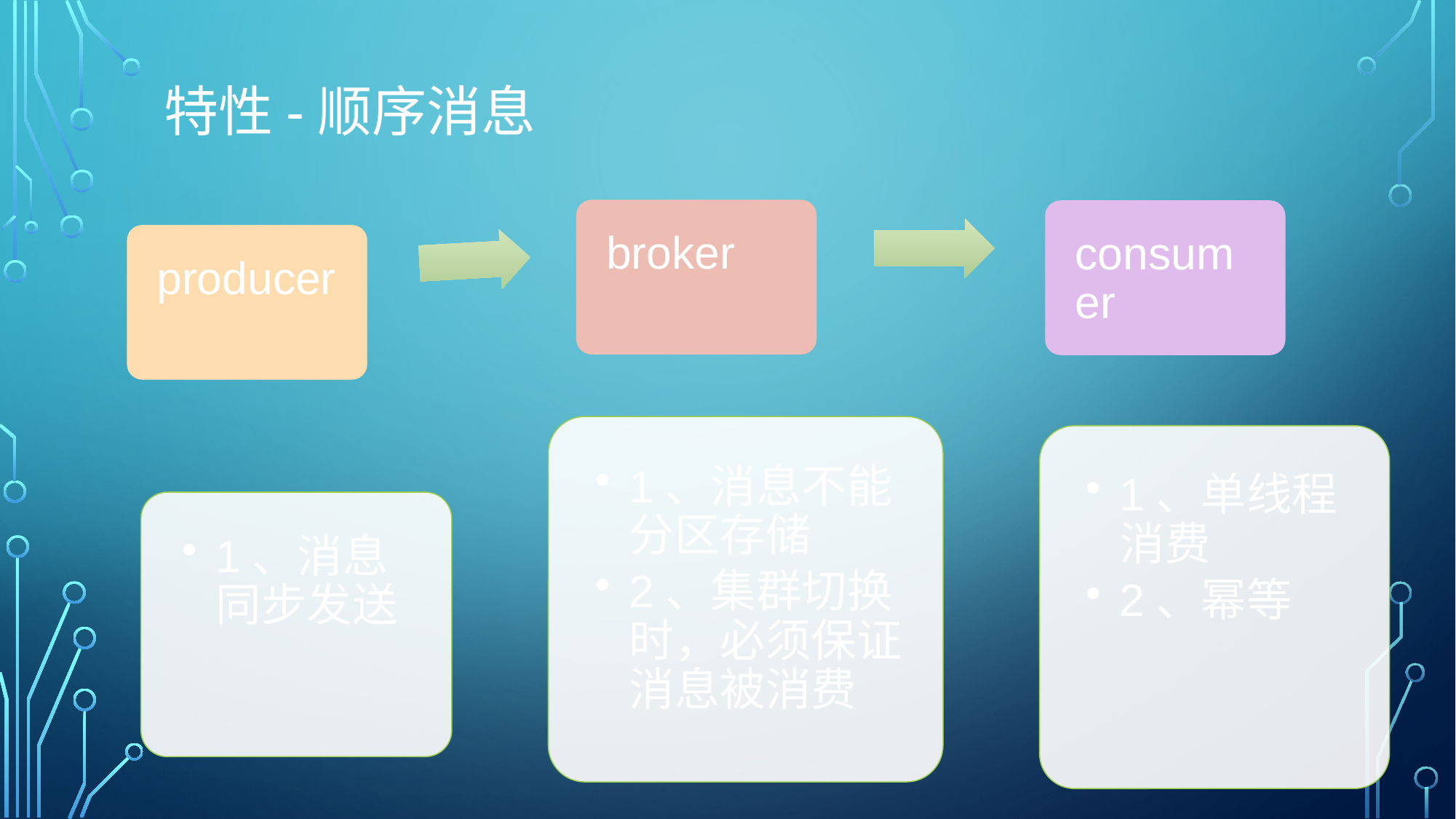

# 特性-顺序消息
producer
1、消息同步发送

broker
1、消息不能分区存储
2、集群切换时，必须保证消息被消费

consumer
1、单线程消费
2、幂等